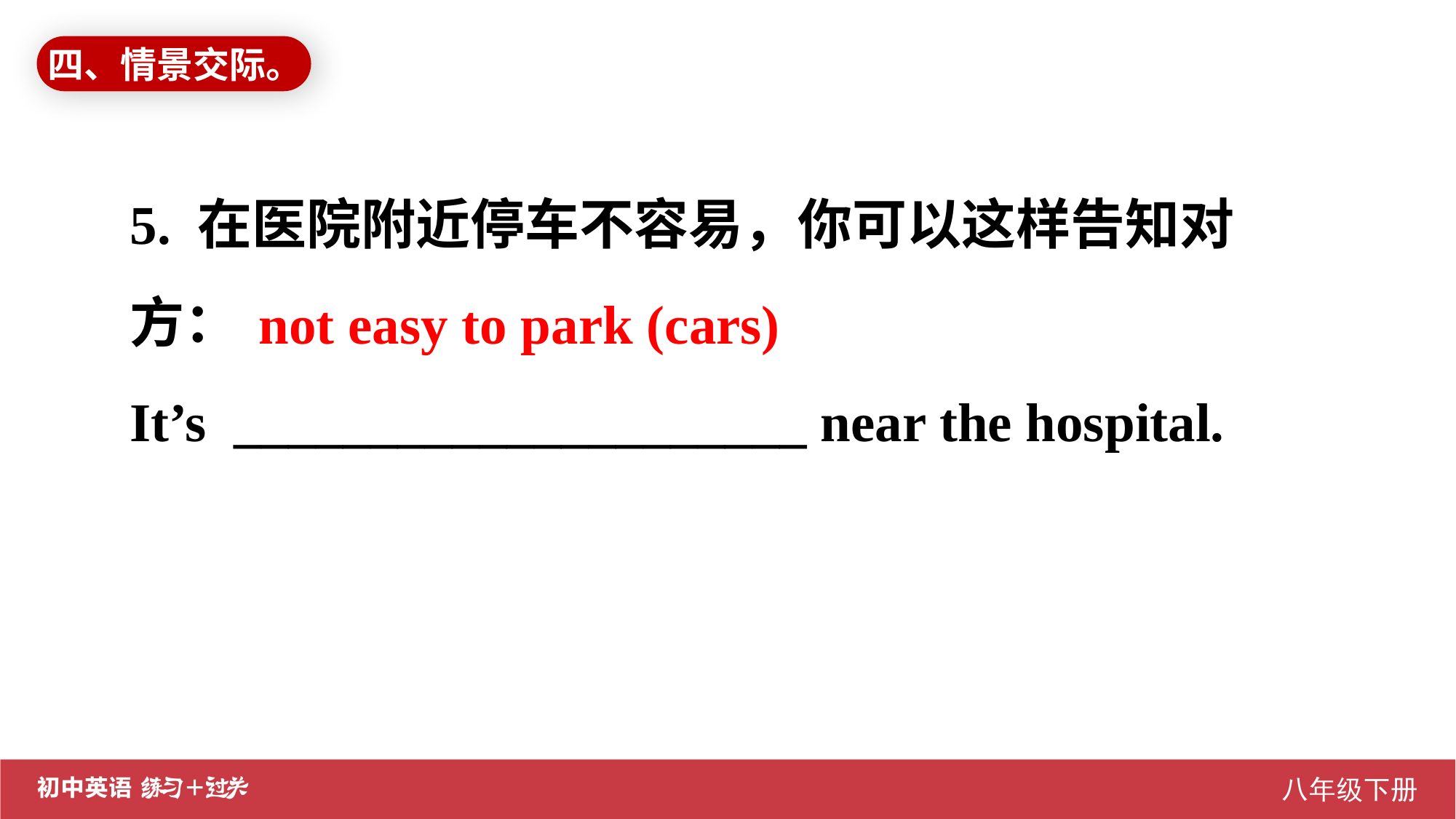

四、情景交际。
5. 在医院附近停车不容易，你可以这样告知对方：
It’s  _____________________ near the hospital.
not easy to park (cars)